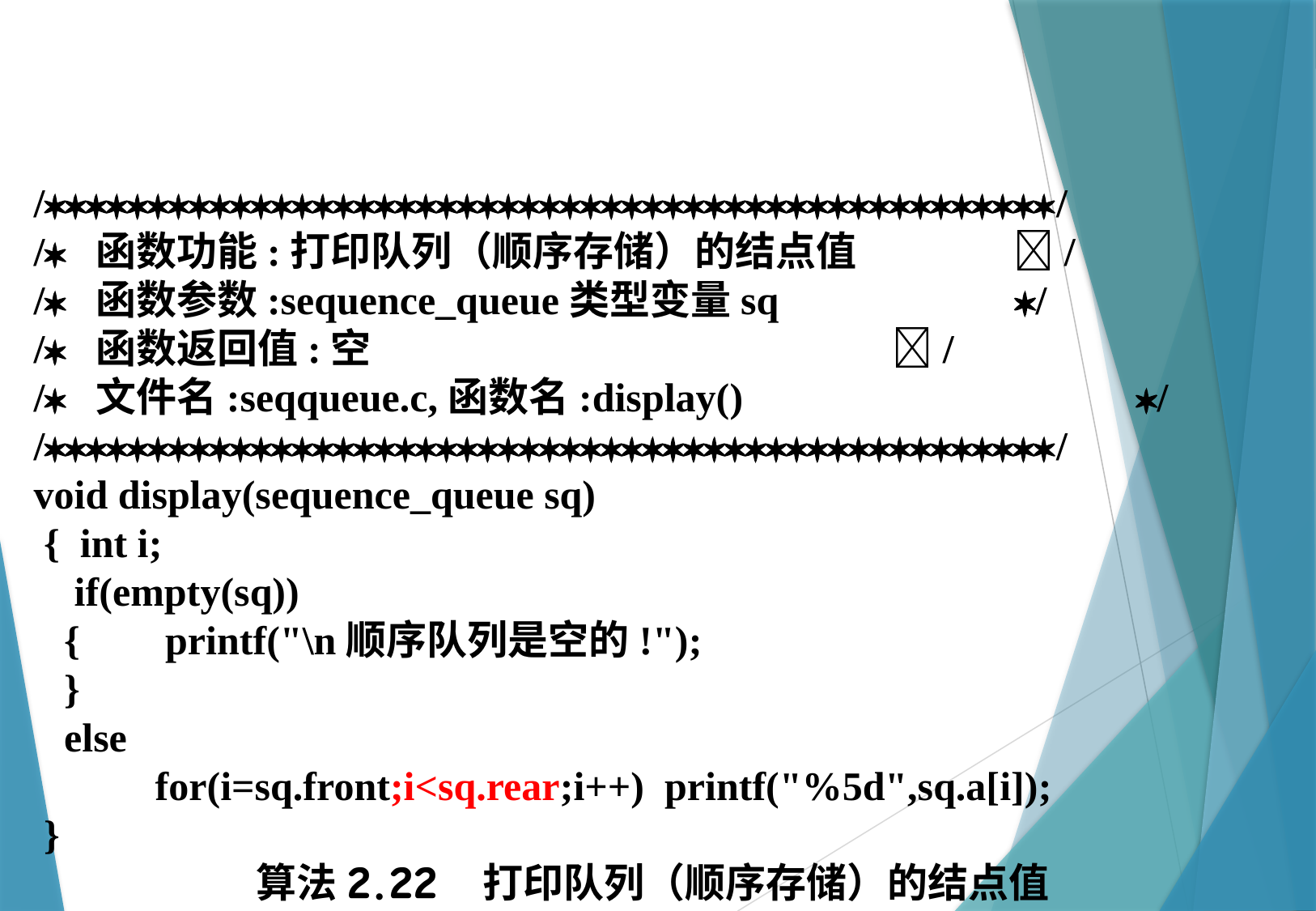

/∗∗∗∗∗∗∗∗∗∗∗∗∗∗∗∗∗∗∗∗∗∗∗∗∗∗∗∗∗∗∗∗∗∗∗∗∗∗∗∗∗∗∗∗∗∗∗∗∗/
/∗  函数功能:打印队列（顺序存储）的结点值      	 ∗/
/∗  函数参数:sequence_queue类型变量sq     	             ∗/
/∗  函数返回值:空                                                       	 ∗/
/∗  文件名:seqqueue.c,函数名:display()   	                         ∗/
/∗∗∗∗∗∗∗∗∗∗∗∗∗∗∗∗∗∗∗∗∗∗∗∗∗∗∗∗∗∗∗∗∗∗∗∗∗∗∗∗∗∗∗∗∗∗∗∗∗/
void display(sequence_queue sq)
 {  int i;
    if(empty(sq))
   {	 printf("\n顺序队列是空的!");
   }
   else
   	for(i=sq.front;i<sq.rear;i++)  printf("%5d",sq.a[i]);
 }
算法2.22  打印队列（顺序存储）的结点值